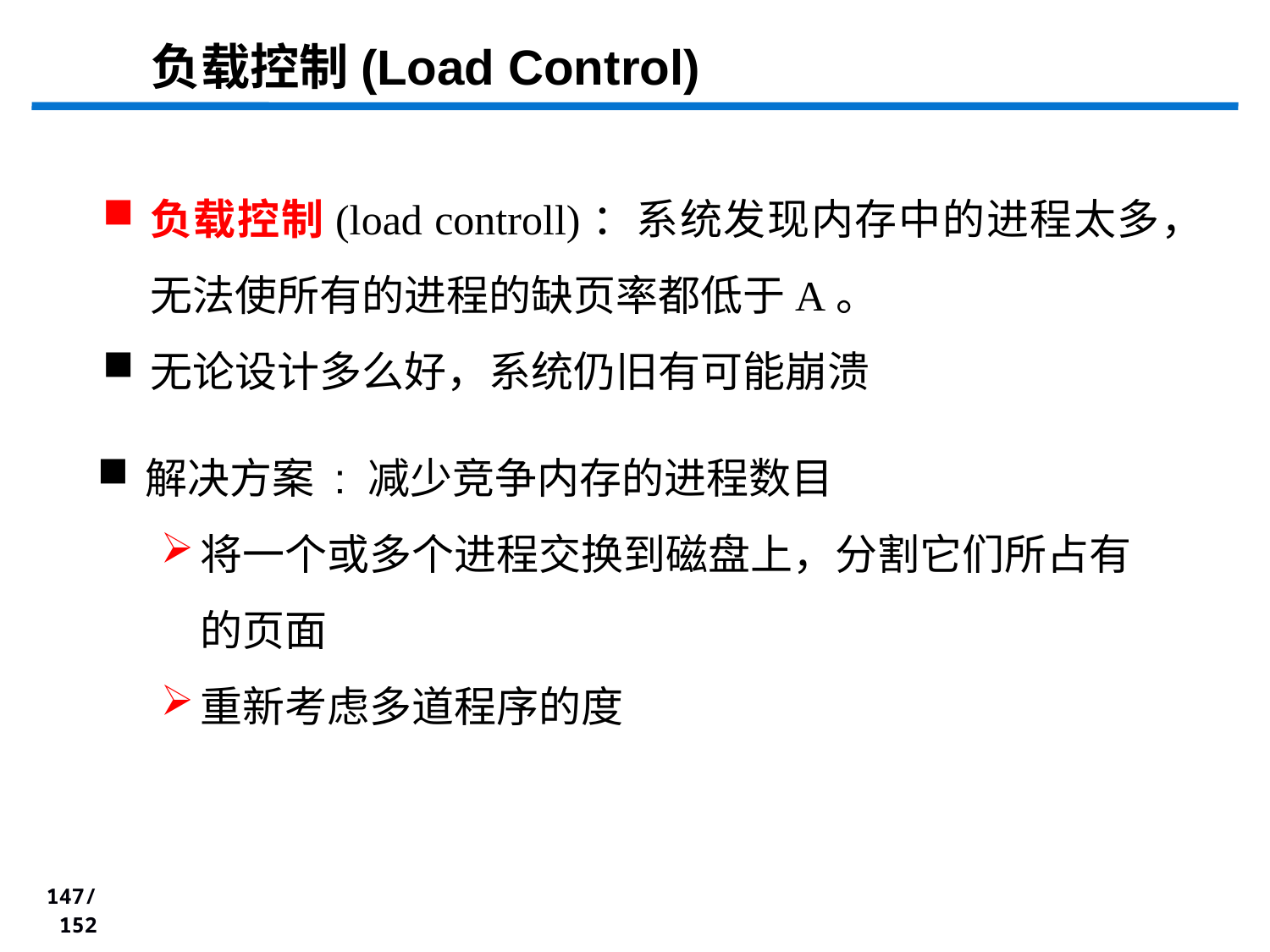

负载控制(Load Control)
负载控制(load controll)：系统发现内存中的进程太多，无法使所有的进程的缺页率都低于A。
无论设计多么好，系统仍旧有可能崩溃

解决方案 : 减少竞争内存的进程数目
将一个或多个进程交换到磁盘上，分割它们所占有的页面
重新考虑多道程序的度